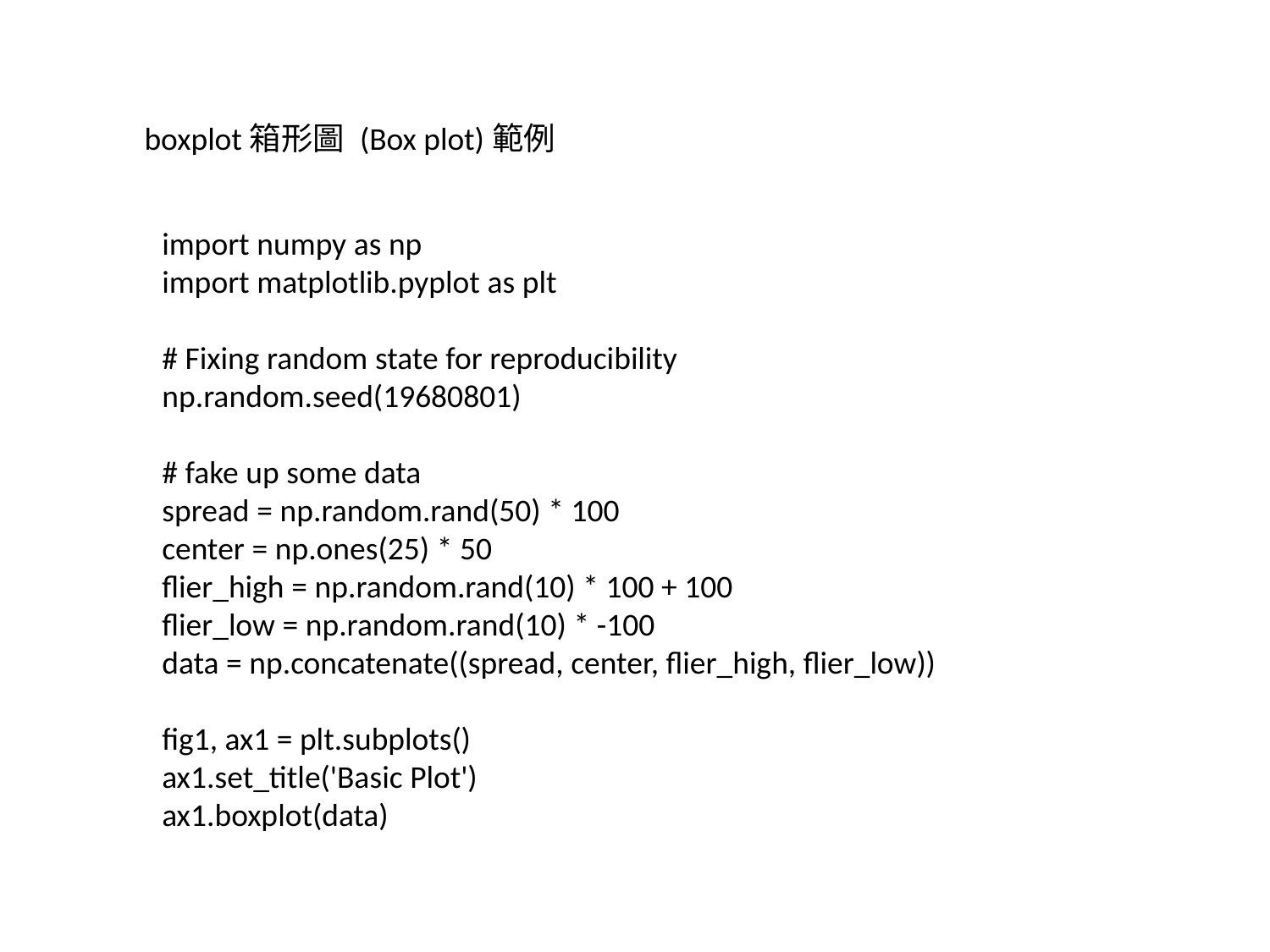

boxplot箱形圖 (Box plot)範例
import numpy as np
import matplotlib.pyplot as plt
# Fixing random state for reproducibility
np.random.seed(19680801)
# fake up some data
spread = np.random.rand(50) * 100
center = np.ones(25) * 50
flier_high = np.random.rand(10) * 100 + 100
flier_low = np.random.rand(10) * -100
data = np.concatenate((spread, center, flier_high, flier_low))
fig1, ax1 = plt.subplots()
ax1.set_title('Basic Plot')
ax1.boxplot(data)